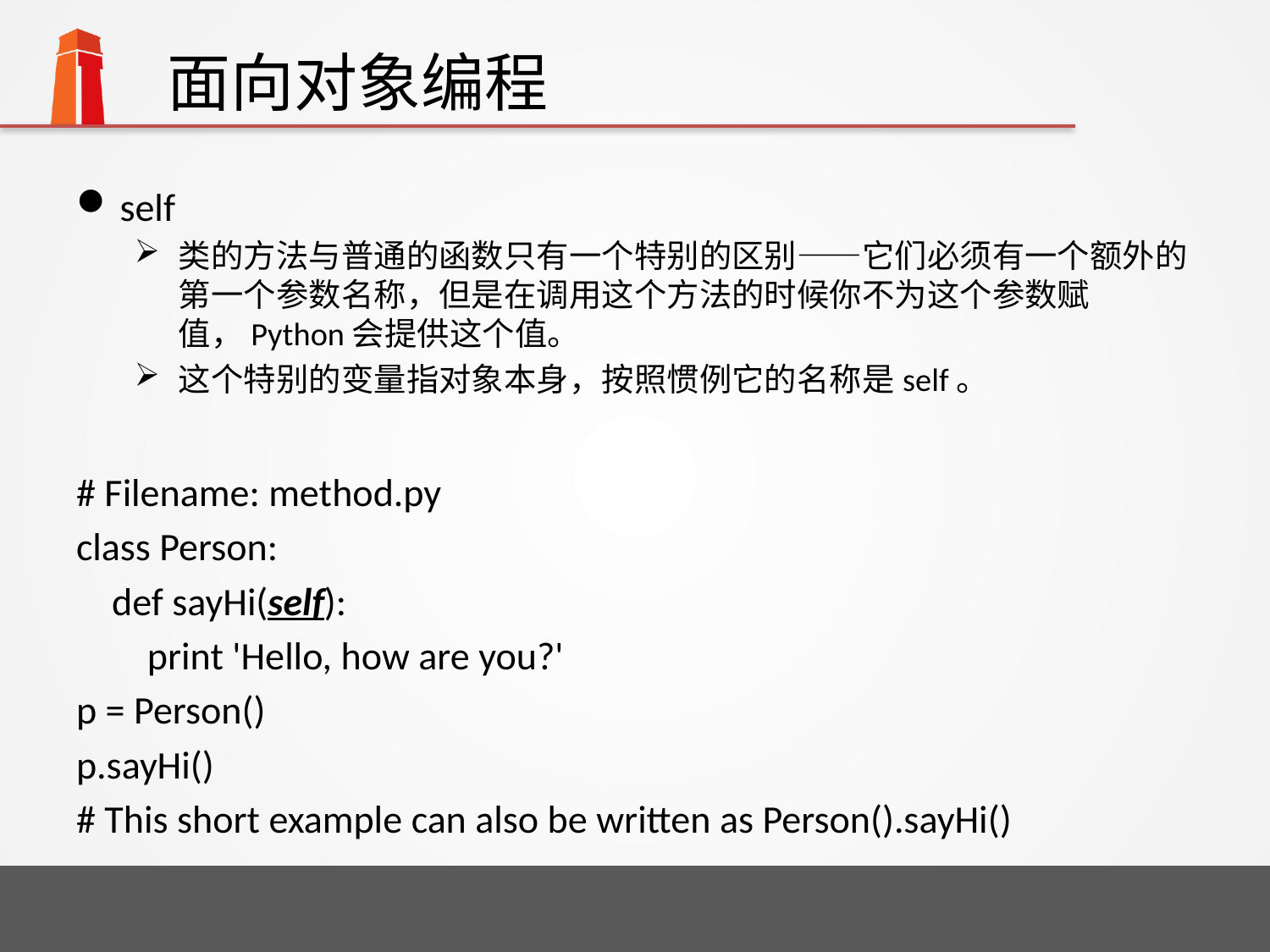

# 面向对象编程
self
类的方法与普通的函数只有一个特别的区别——它们必须有一个额外的第一个参数名称，但是在调用这个方法的时候你不为这个参数赋值，Python会提供这个值。
这个特别的变量指对象本身，按照惯例它的名称是self。

# Filename: method.py
class Person:
    def sayHi(self):
        print 'Hello, how are you?'
p = Person()
p.sayHi()
# This short example can also be written as Person().sayHi()